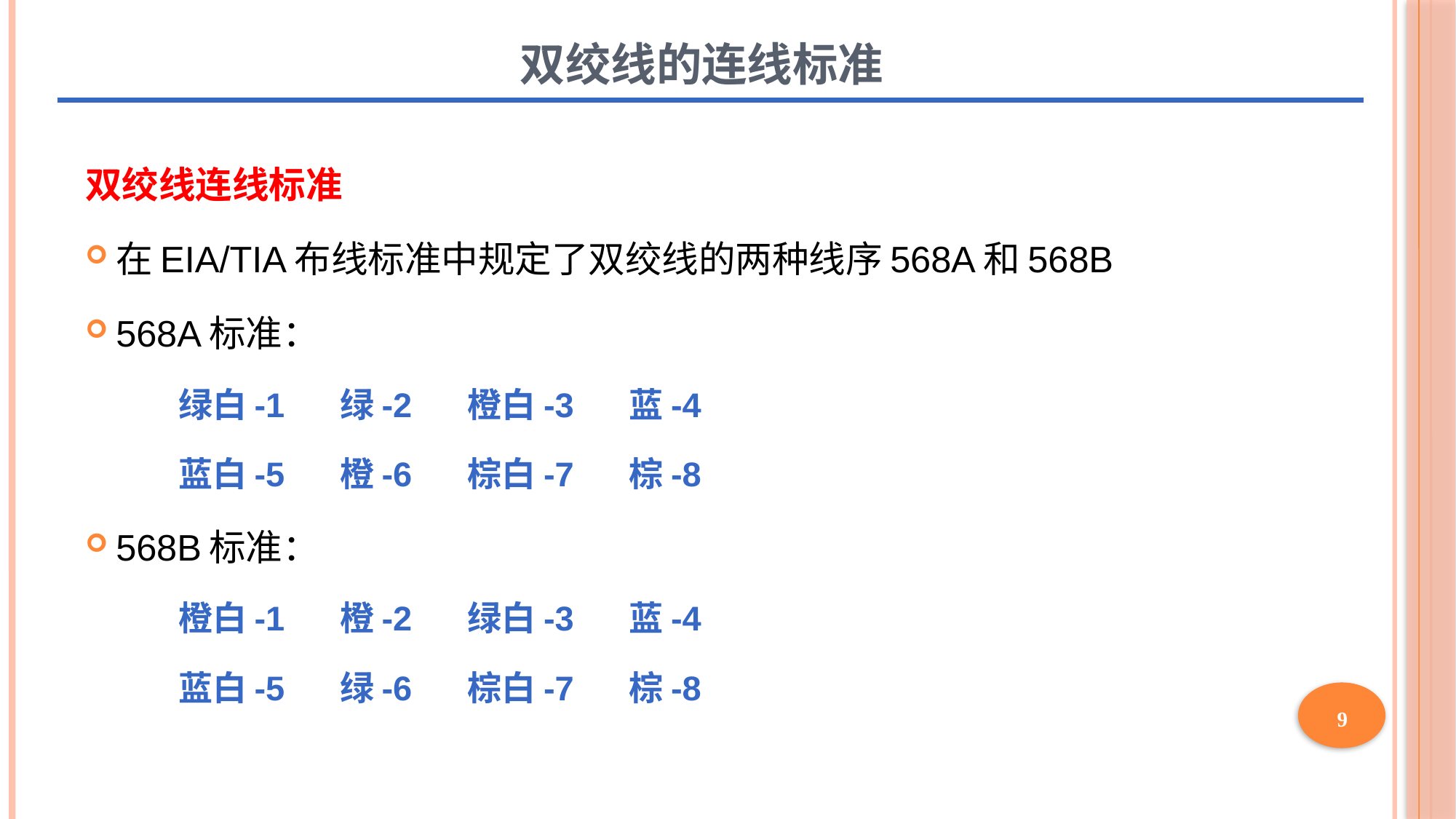

双绞线的连线标准
双绞线连线标准
在EIA/TIA布线标准中规定了双绞线的两种线序568A和568B
568A标准：
           绿白-1     绿-2     橙白-3     蓝-4
           蓝白-5     橙-6     棕白-7     棕-8
568B标准：
           橙白-1     橙-2     绿白-3     蓝-4
           蓝白-5     绿-6     棕白-7     棕-8

9